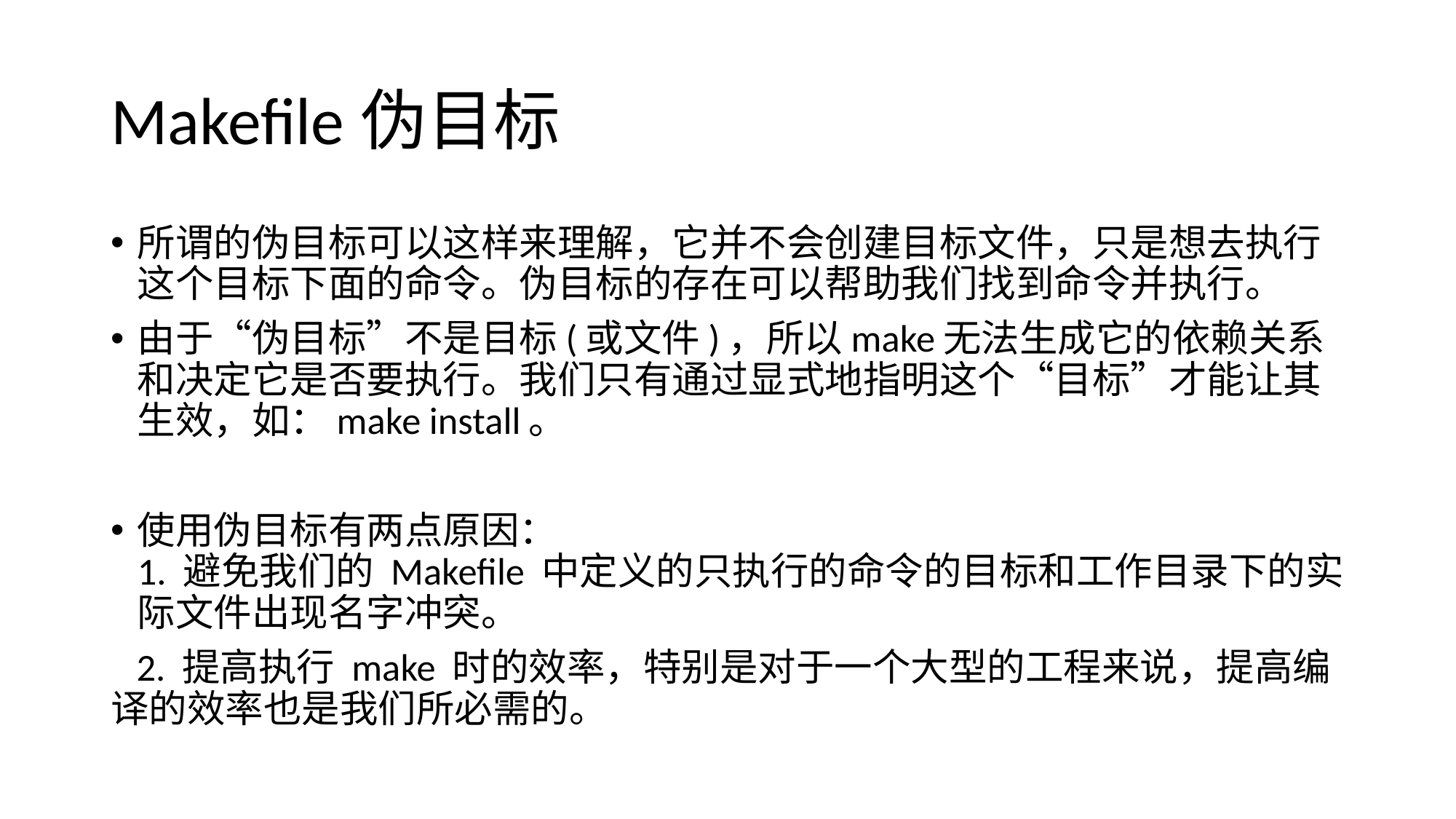

# Makefile伪目标
所谓的伪目标可以这样来理解，它并不会创建目标文件，只是想去执行这个目标下面的命令。伪目标的存在可以帮助我们找到命令并执行。
由于“伪目标”不是目标(或文件)，所以make无法生成它的依赖关系和决定它是否要执行。我们只有通过显式地指明这个“目标”才能让其生效，如：make install。

使用伪目标有两点原因：
1. 避免我们的 Makefile 中定义的只执行的命令的目标和工作目录下的实际文件出现名字冲突。
   2. 提高执行 make 时的效率，特别是对于一个大型的工程来说，提高编译的效率也是我们所必需的。